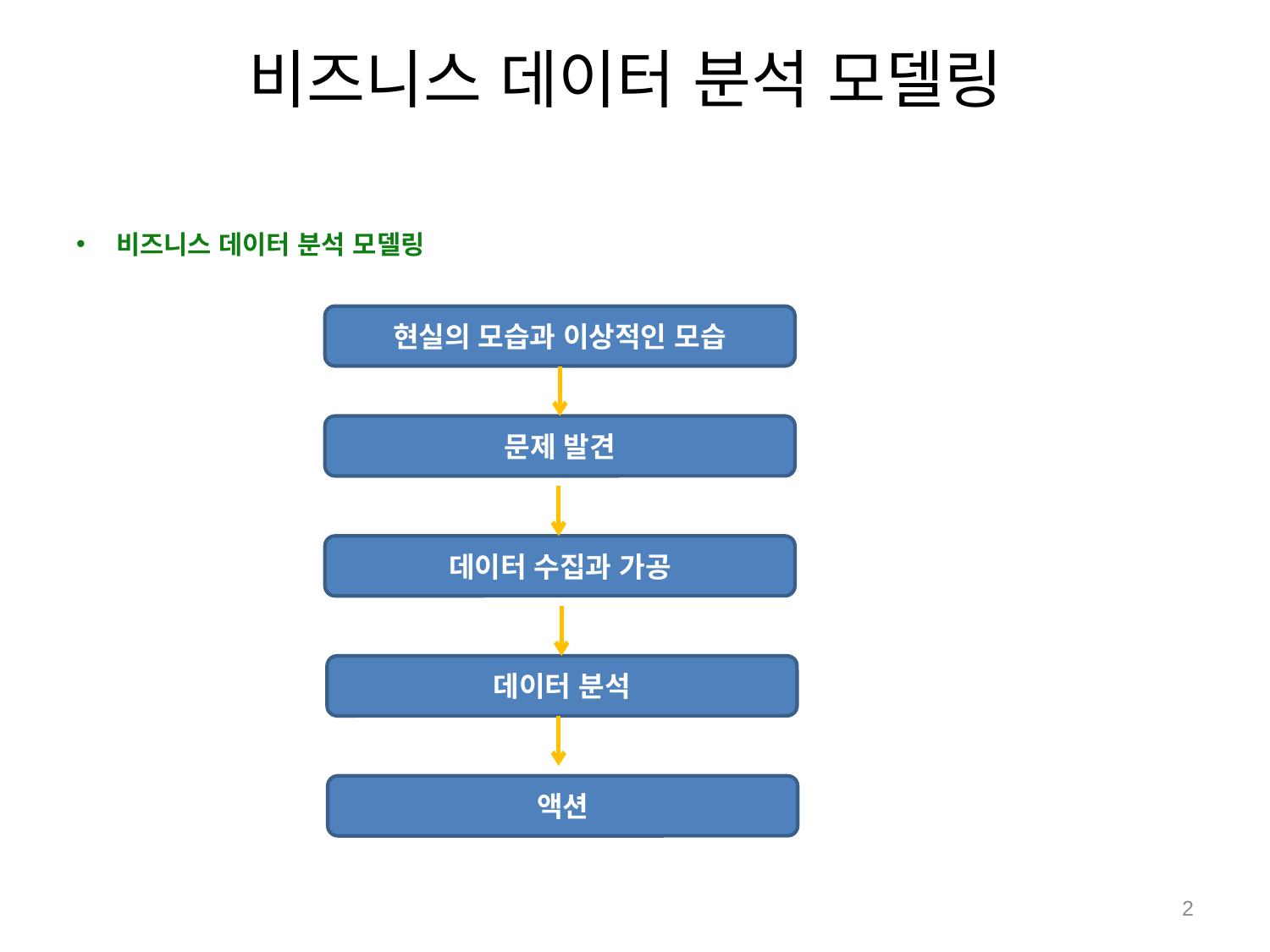

# 비즈니스 데이터 분석 모델링
비즈니스 데이터 분석 모델링
현실의 모습과 이상적인 모습
문제 발견
데이터 수집과 가공
데이터 분석
액션
2